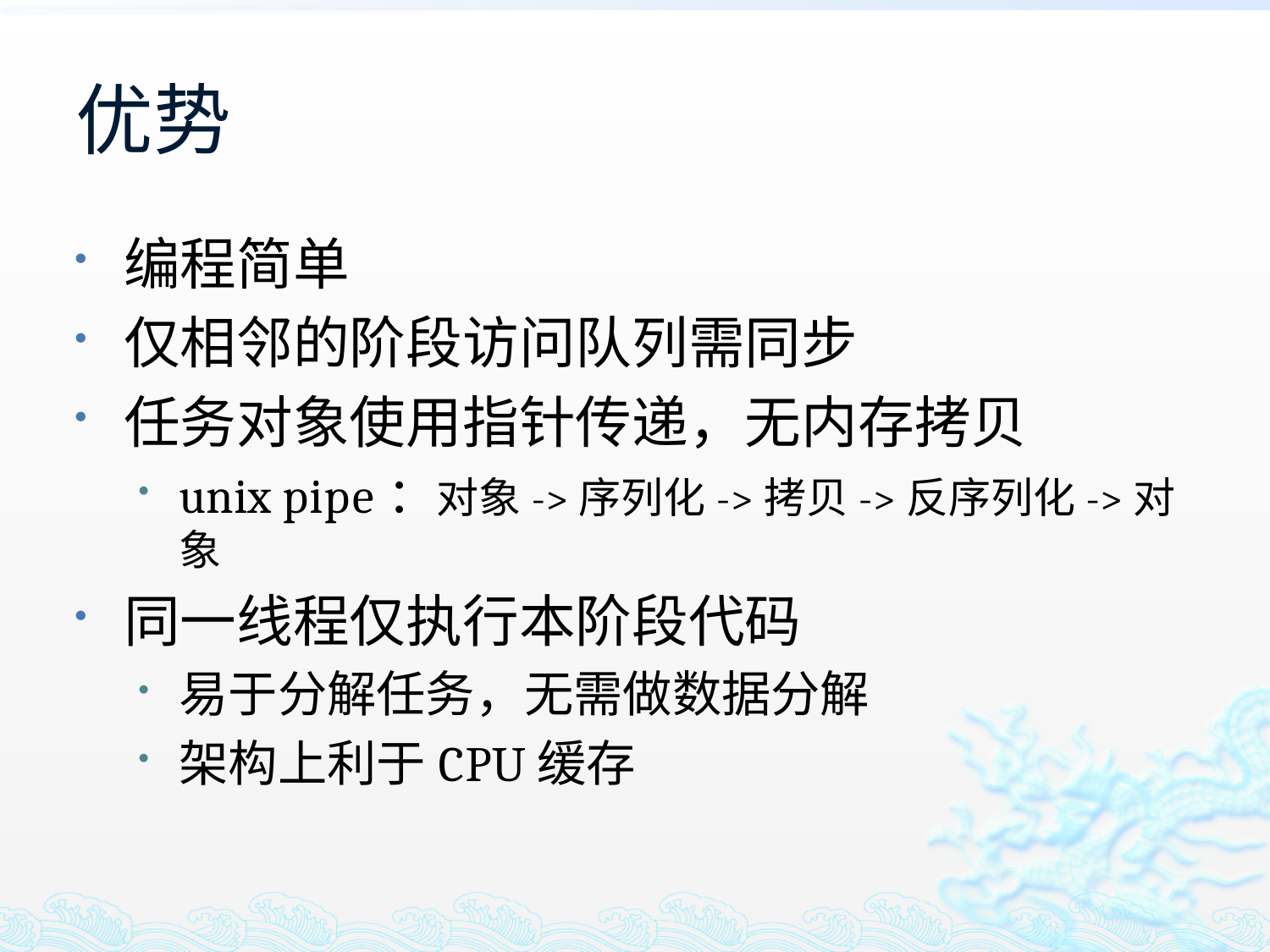

# 优势
编程简单
仅相邻的阶段访问队列需同步
任务对象使用指针传递，无内存拷贝
unix pipe：对象->序列化->拷贝->反序列化->对象
同一线程仅执行本阶段代码
易于分解任务，无需做数据分解
架构上利于CPU缓存